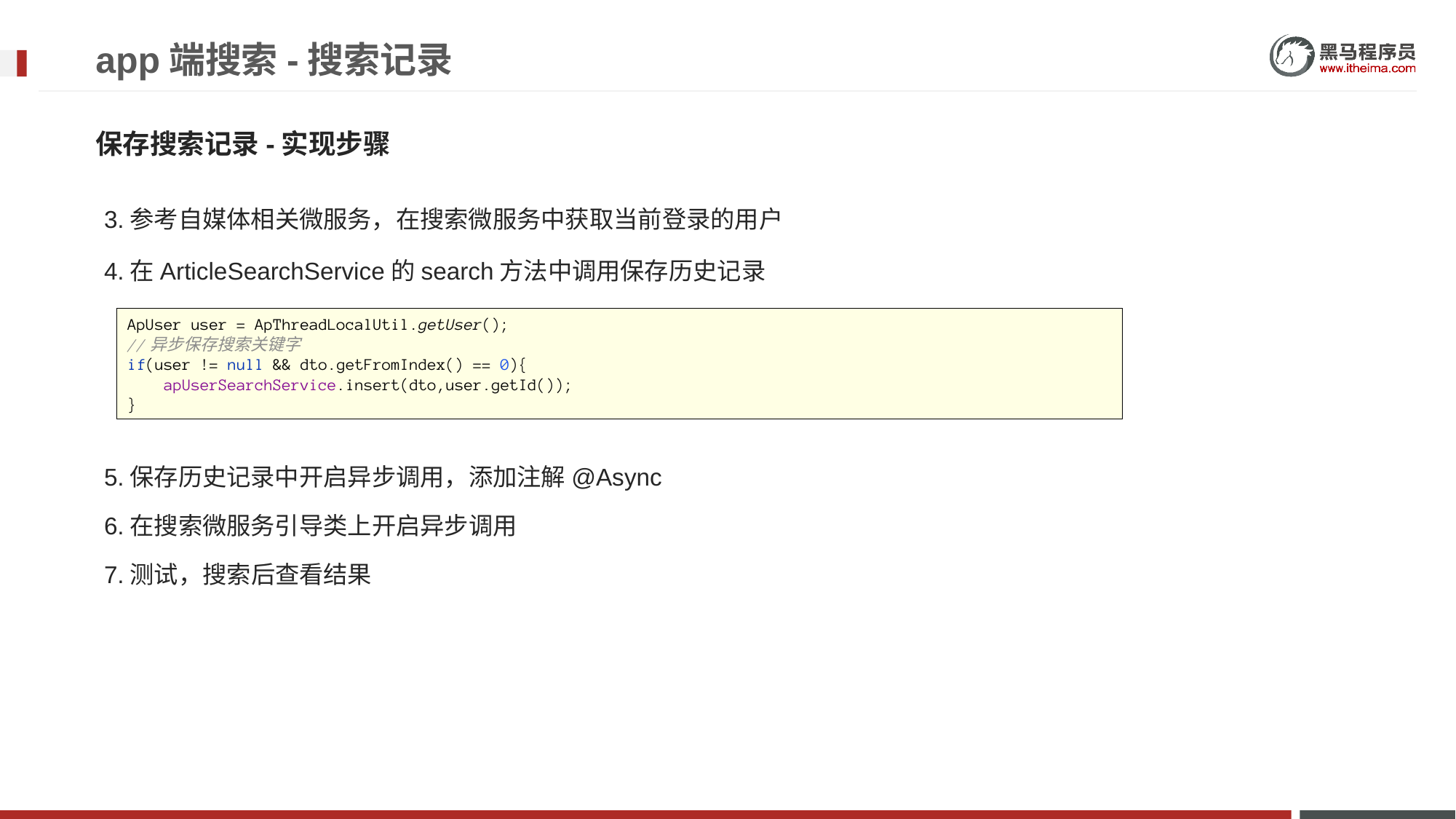

# app端搜索-搜索记录
保存搜索记录-实现步骤
3.参考自媒体相关微服务，在搜索微服务中获取当前登录的用户
4.在ArticleSearchService的search方法中调用保存历史记录
ApUser user = ApThreadLocalUtil.getUser();
//异步保存搜索关键字
if(user != null && dto.getFromIndex() == 0){
    apUserSearchService.insert(dto,user.getId());
}
5.保存历史记录中开启异步调用，添加注解@Async
6.在搜索微服务引导类上开启异步调用
7.测试，搜索后查看结果